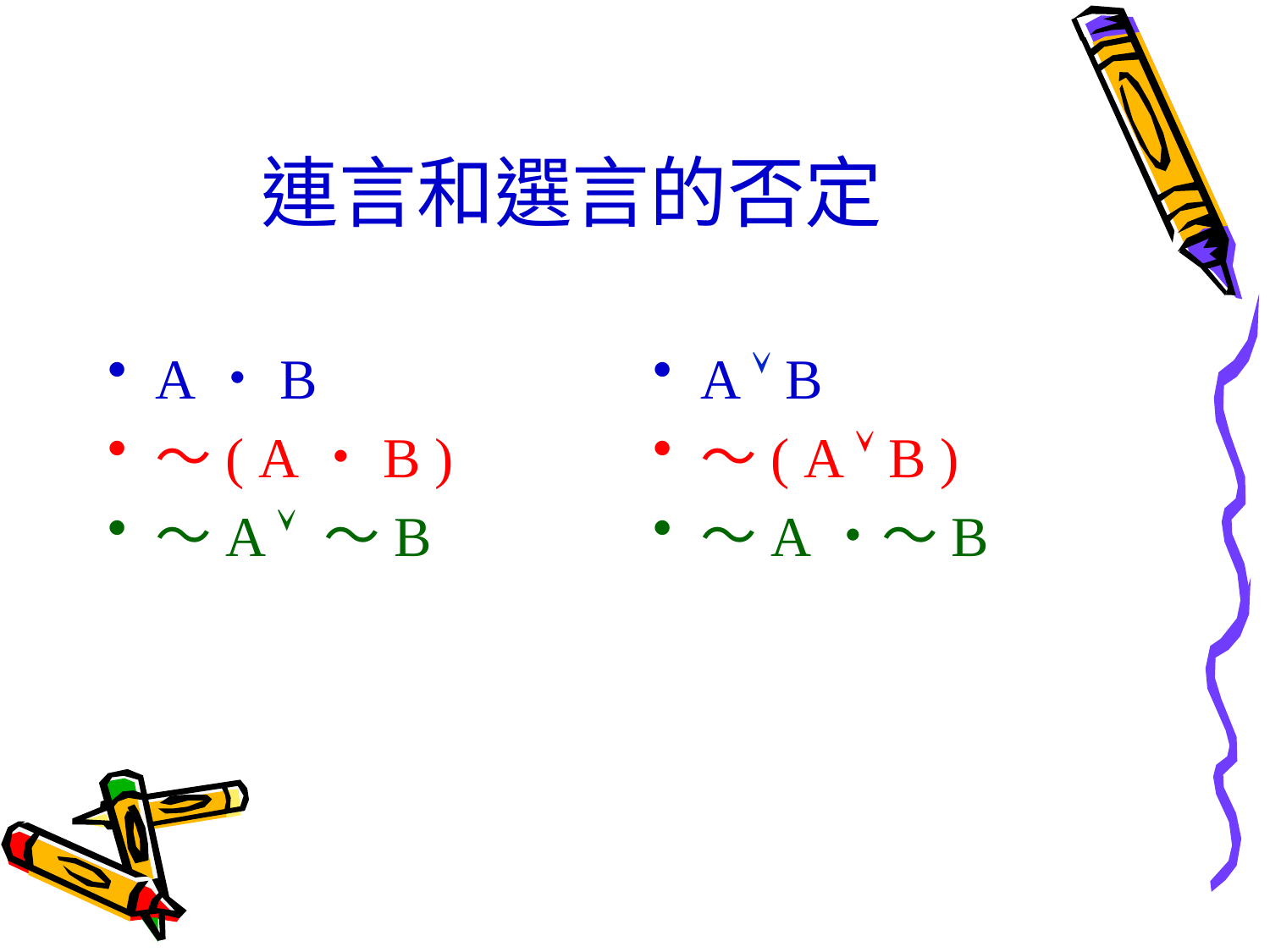

# 連言和選言的否定
A・B
～( A・B )
～A ∨ ～B

A ∨ B
～( A ∨ B )
～A・～B